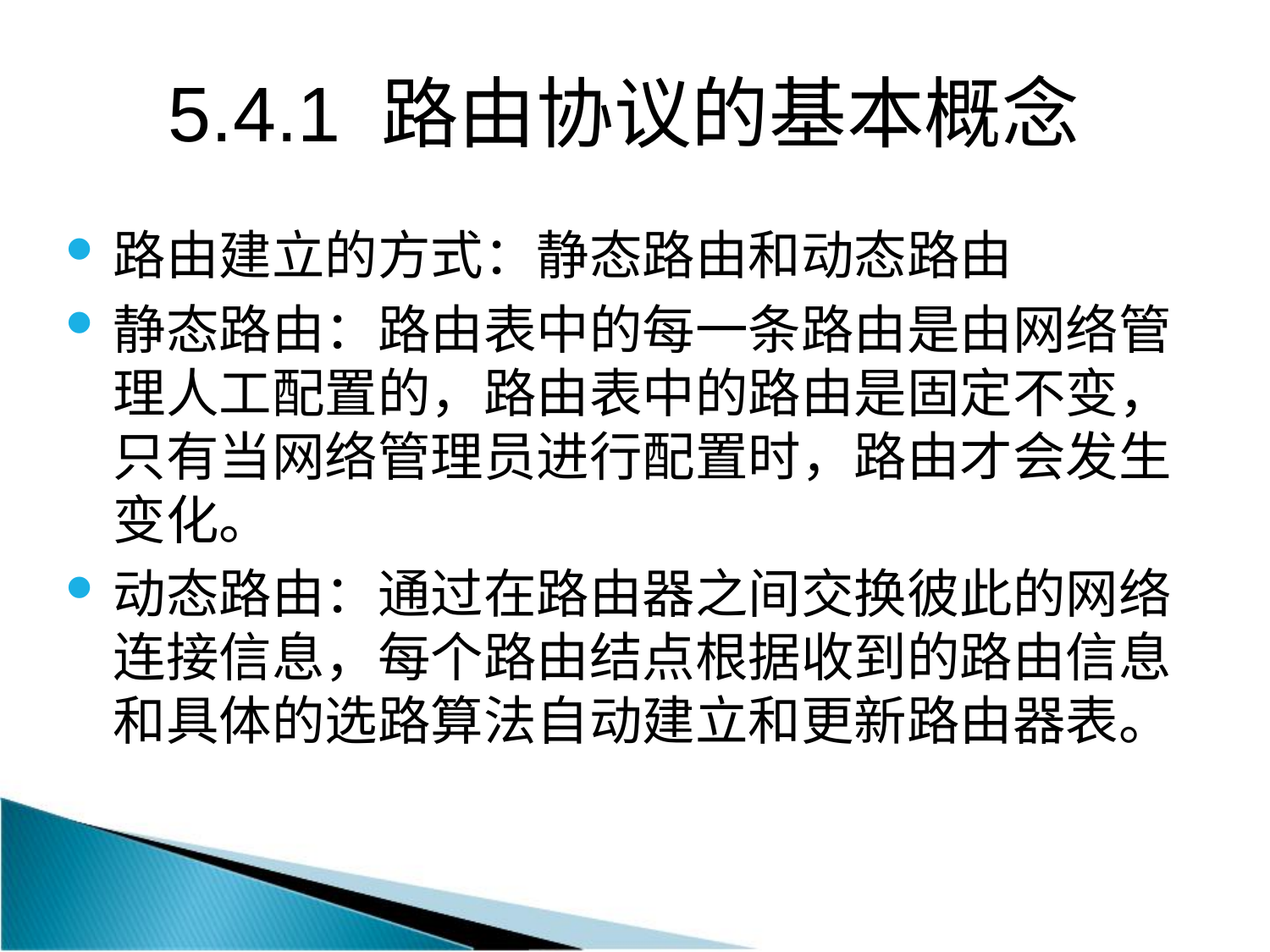

# 5.4.1 路由协议的基本概念
路由建立的方式：静态路由和动态路由
静态路由：路由表中的每一条路由是由网络管理人工配置的，路由表中的路由是固定不变，只有当网络管理员进行配置时，路由才会发生变化。
动态路由：通过在路由器之间交换彼此的网络连接信息，每个路由结点根据收到的路由信息和具体的选路算法自动建立和更新路由器表。